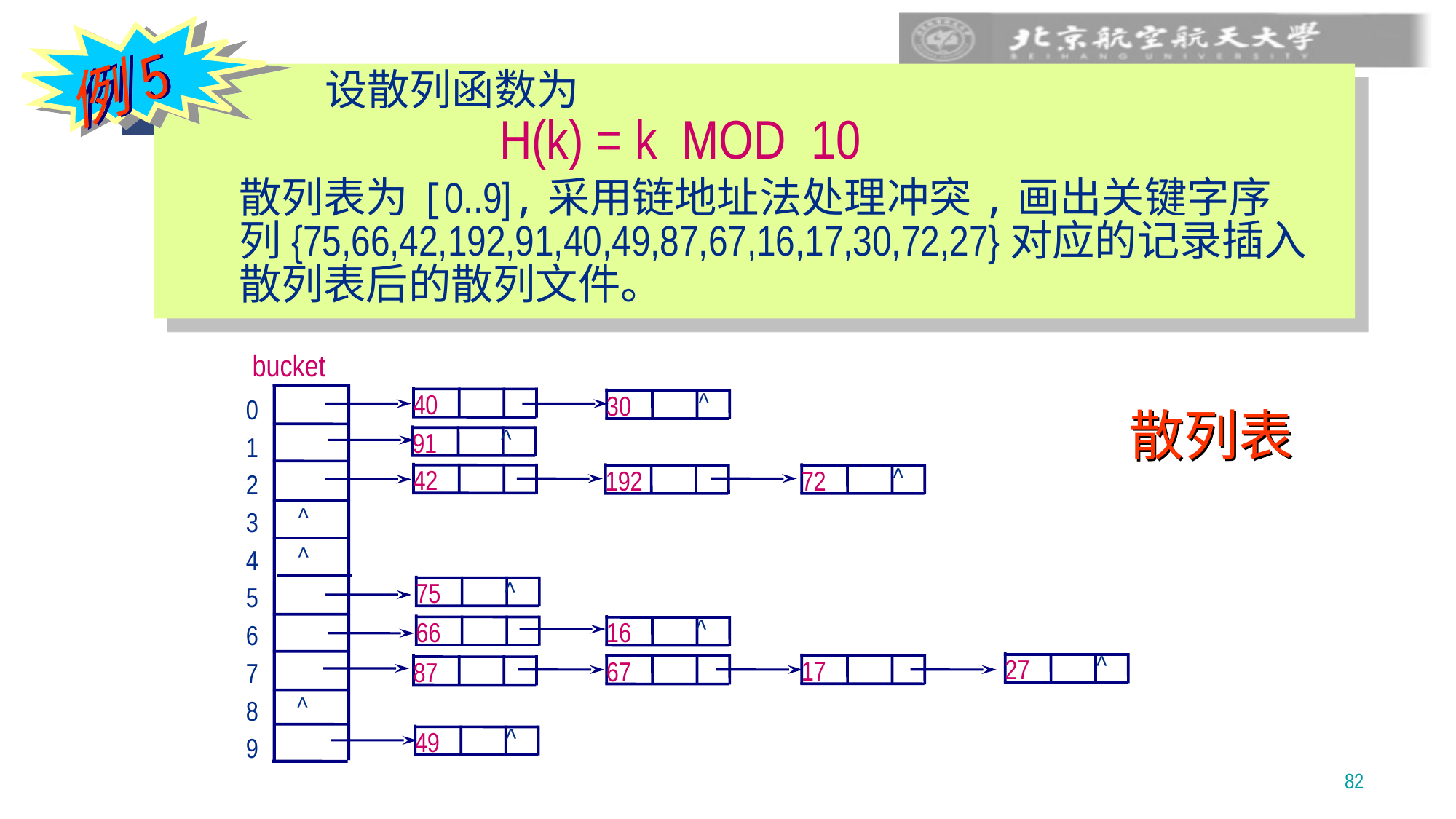

例5

        设散列函数为
                           H(k) = k  MOD  10
散列表为[0..9],采用链地址法处理冲突,画出关键字序列{75,66,42,192,91,40,49,87,67,16,17,30,72,27}对应的记录插入散列表后的散列文件。
bucket
^
40

0
1
2
3
4
5
6
7
8
9
30

^
91

^
42

192

72

^

^

^
75

^
66

16

^
27

17

67

87

^

^
49

散列表

82